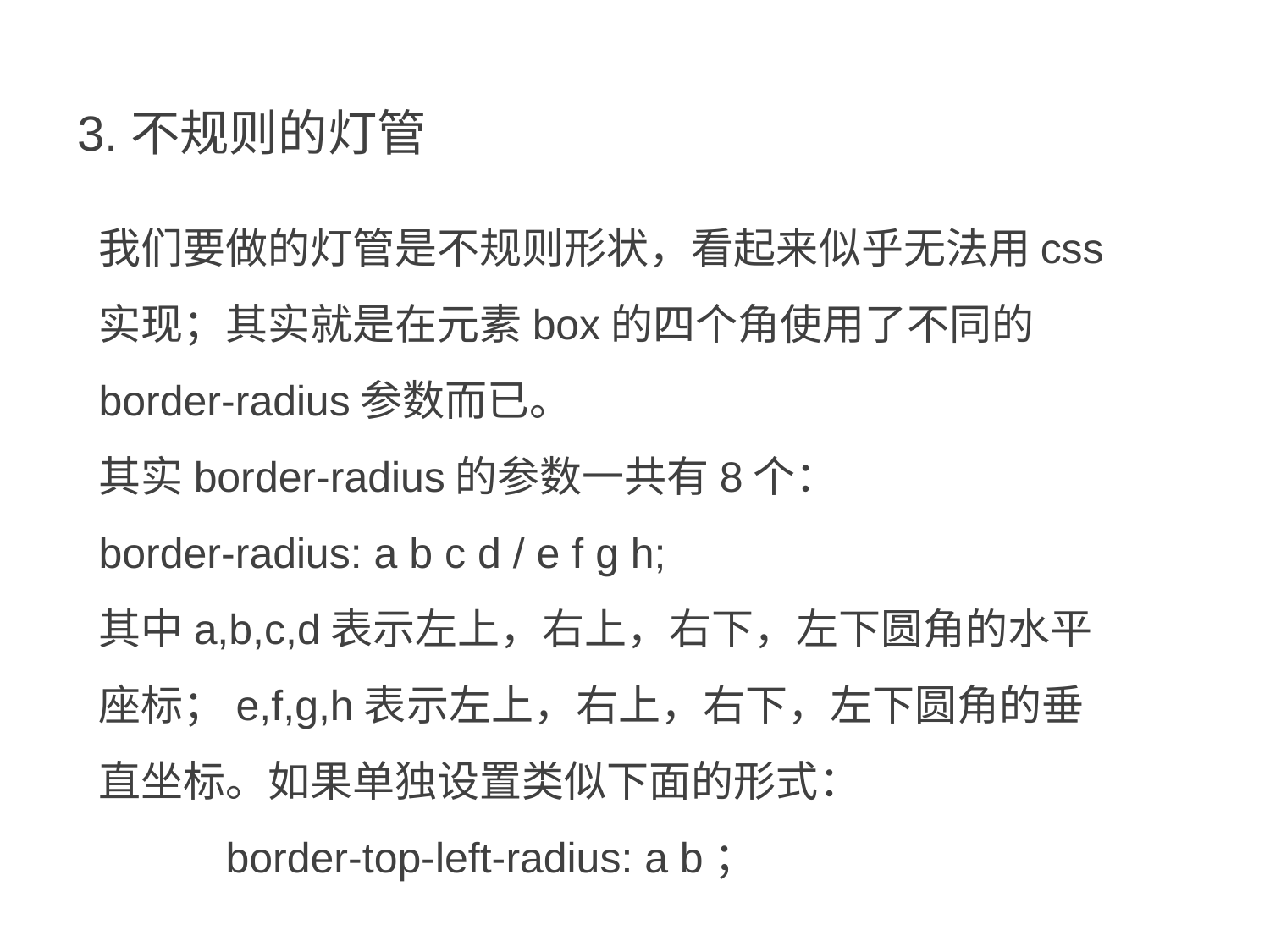

3.不规则的灯管
我们要做的灯管是不规则形状，看起来似乎无法用css实现；其实就是在元素box的四个角使用了不同的border-radius参数而已。
其实border-radius的参数一共有8个：
border-radius: a b c d / e f g h;
其中a,b,c,d表示左上，右上，右下，左下圆角的水平座标；e,f,g,h表示左上，右上，右下，左下圆角的垂直坐标。如果单独设置类似下面的形式：
	border-top-left-radius: a b；